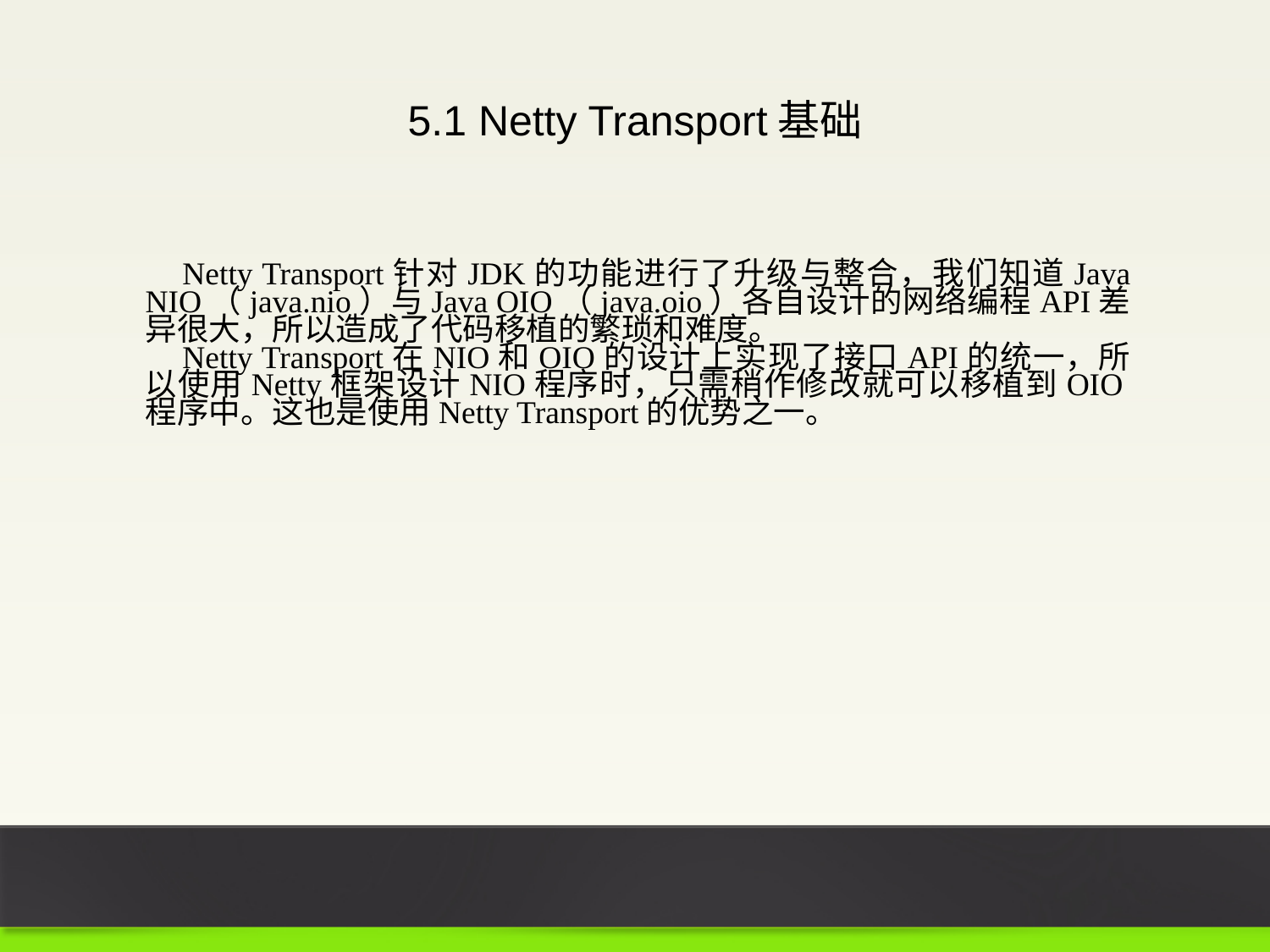

5.1 Netty Transport基础
Netty Transport针对JDK的功能进行了升级与整合，我们知道Java NIO（java.nio）与Java OIO（java.oio）各自设计的网络编程API差异很大，所以造成了代码移植的繁琐和难度。
Netty Transport在NIO和OIO的设计上实现了接口API的统一，所以使用Netty框架设计NIO程序时，只需稍作修改就可以移植到OIO程序中。这也是使用Netty Transport的优势之一。